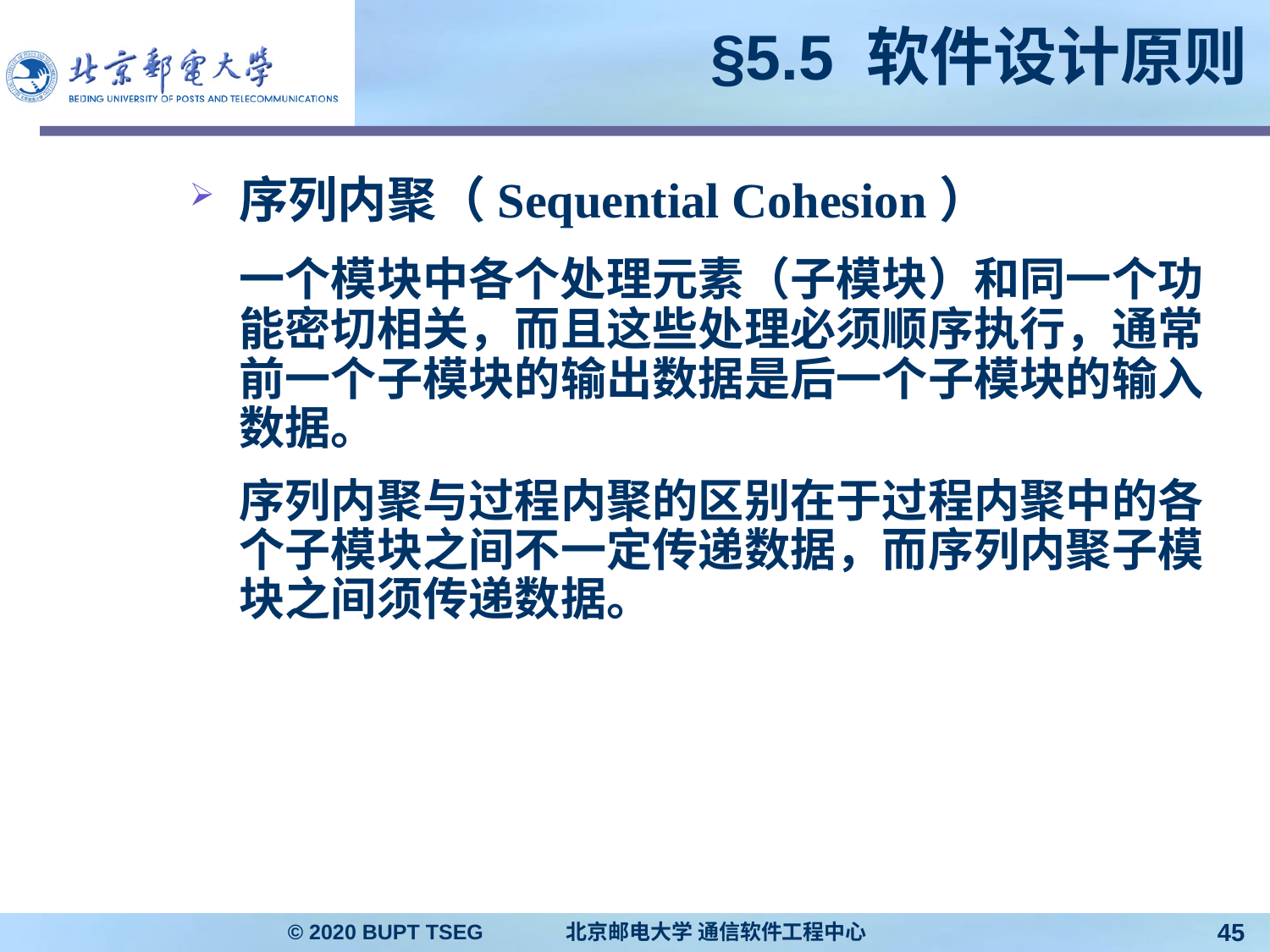

# §5.5 软件设计原则
序列内聚（Sequential Cohesion）
	一个模块中各个处理元素（子模块）和同一个功能密切相关，而且这些处理必须顺序执行，通常前一个子模块的输出数据是后一个子模块的输入数据。
	序列内聚与过程内聚的区别在于过程内聚中的各个子模块之间不一定传递数据，而序列内聚子模块之间须传递数据。
© 2020 BUPT TSEG             北京邮电大学 通信软件工程中心